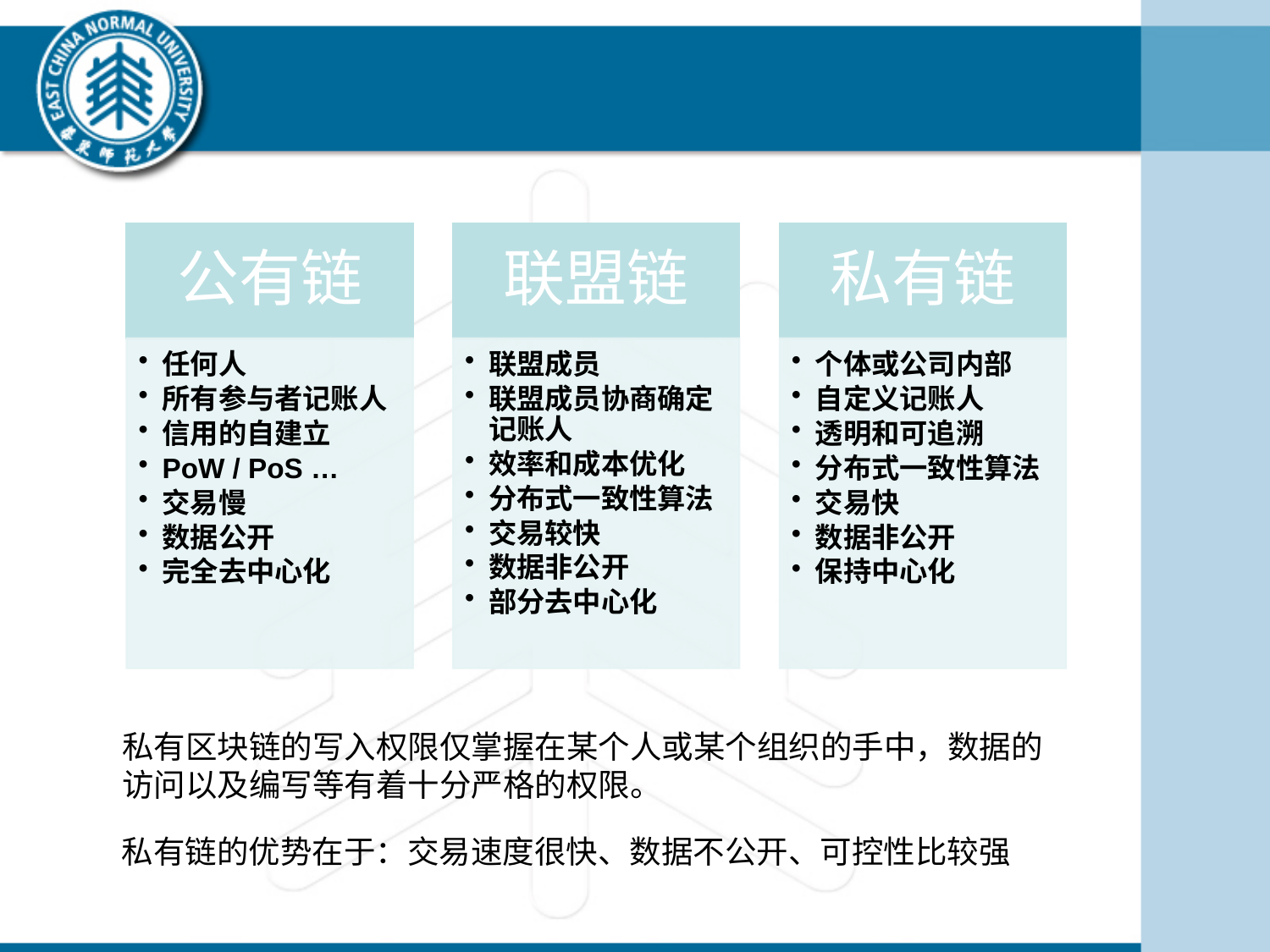

公有链
任何人
所有参与者记账人
信用的自建立
PoW / PoS …
交易慢
数据公开
完全去中心化
联盟链
联盟成员
联盟成员协商确定记账人
效率和成本优化
分布式一致性算法
交易较快
数据非公开
部分去中心化
私有链
个体或公司内部
自定义记账人
透明和可追溯
分布式一致性算法
交易快
数据非公开
保持中心化
私有区块链的写入权限仅掌握在某个人或某个组织的手中，数据的访问以及编写等有着十分严格的权限。
私有链的优势在于：交易速度很快、数据不公开、可控性比较强